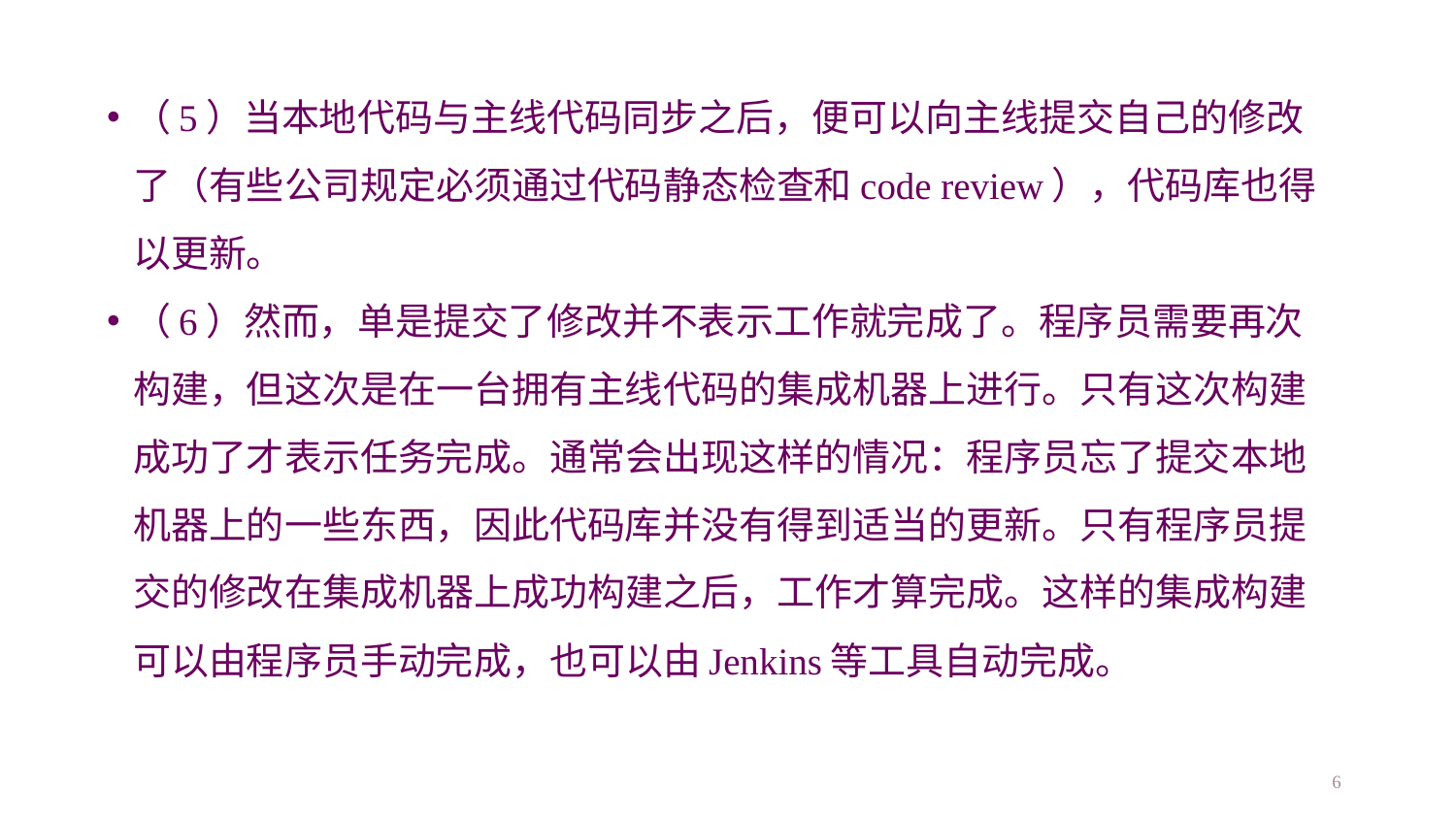

（5）当本地代码与主线代码同步之后，便可以向主线提交自己的修改了（有些公司规定必须通过代码静态检查和code review），代码库也得以更新。
（6）然而，单是提交了修改并不表示工作就完成了。程序员需要再次构建，但这次是在一台拥有主线代码的集成机器上进行。只有这次构建成功了才表示任务完成。通常会出现这样的情况：程序员忘了提交本地机器上的一些东西，因此代码库并没有得到适当的更新。只有程序员提交的修改在集成机器上成功构建之后，工作才算完成。这样的集成构建可以由程序员手动完成，也可以由Jenkins等工具自动完成。
6